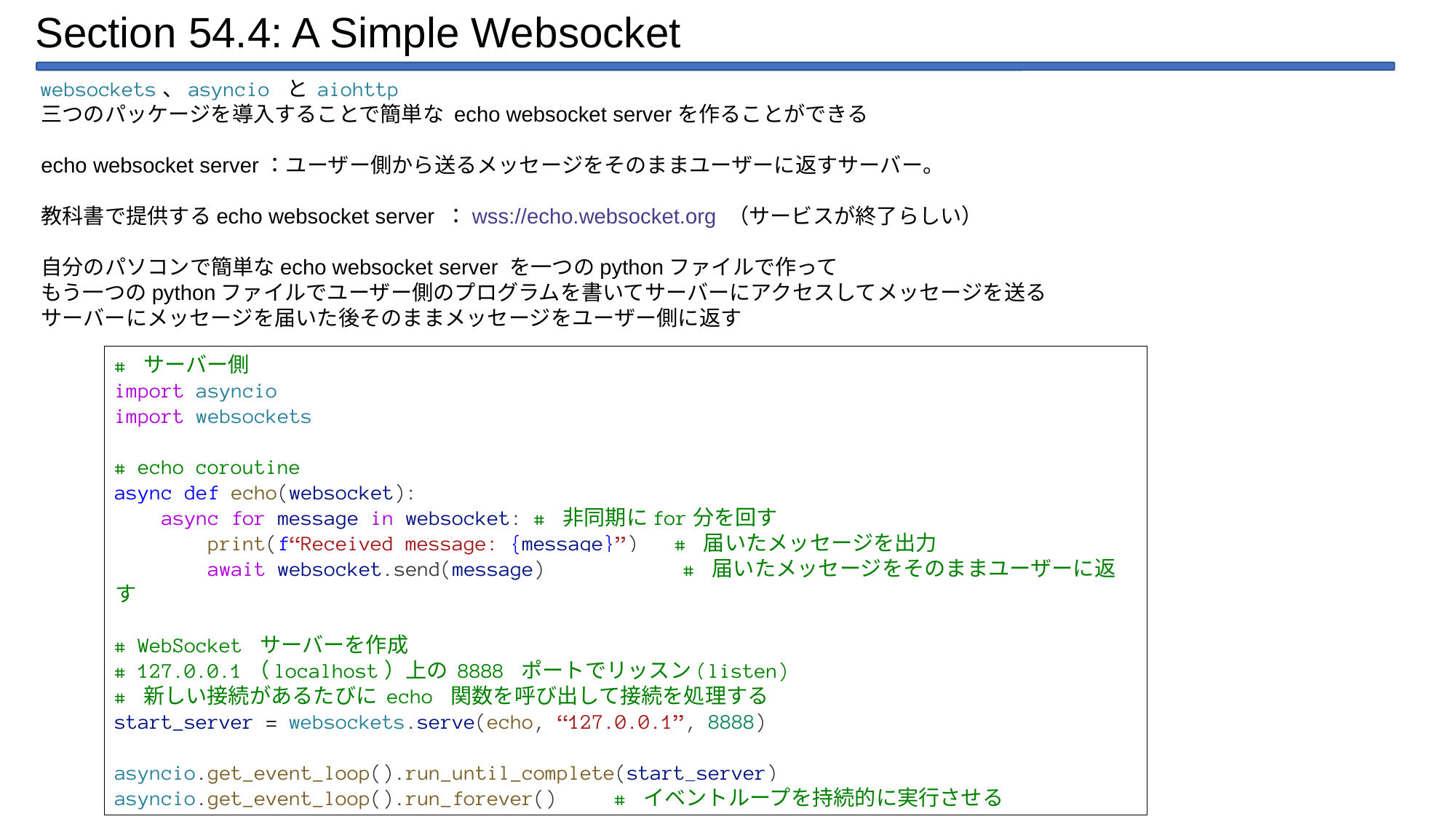

Section 54.4: A Simple Websocket

websockets、asyncio と aiohttp
三つのパッケージを導入することで簡単な echo websocket serverを作ることができる

echo websocket server：ユーザー側から送るメッセージをそのままユーザーに返すサーバー。

教科書で提供するecho websocket server ：wss://echo.websocket.org （サービスが終了らしい）

自分のパソコンで簡単なecho websocket server を一つのpythonファイルで作って
もう一つのpythonファイルでユーザー側のプログラムを書いてサーバーにアクセスしてメッセージを送る
サーバーにメッセージを届いた後そのままメッセージをユーザー側に返す
# サーバー側
import asyncio
import websockets

# echo coroutine async def echo(websocket):
    async for message in websocket: # 非同期にfor分を回す
        print(f“Received message: {message}”)　 # 届いたメッセージを出力
        await websocket.send(message)　　　　　　# 届いたメッセージをそのままユーザーに返す

# WebSocket サーバーを作成
# 127.0.0.1（localhost）上の 8888 ポートでリッスン(listen)
# 新しい接続があるたびに echo 関数を呼び出して接続を処理する start_server = websockets.serve(echo, “127.0.0.1”, 8888)
asyncio.get_event_loop().run_until_complete(start_server)
asyncio.get_event_loop().run_forever()　　 # イベントループを持続的に実行させる